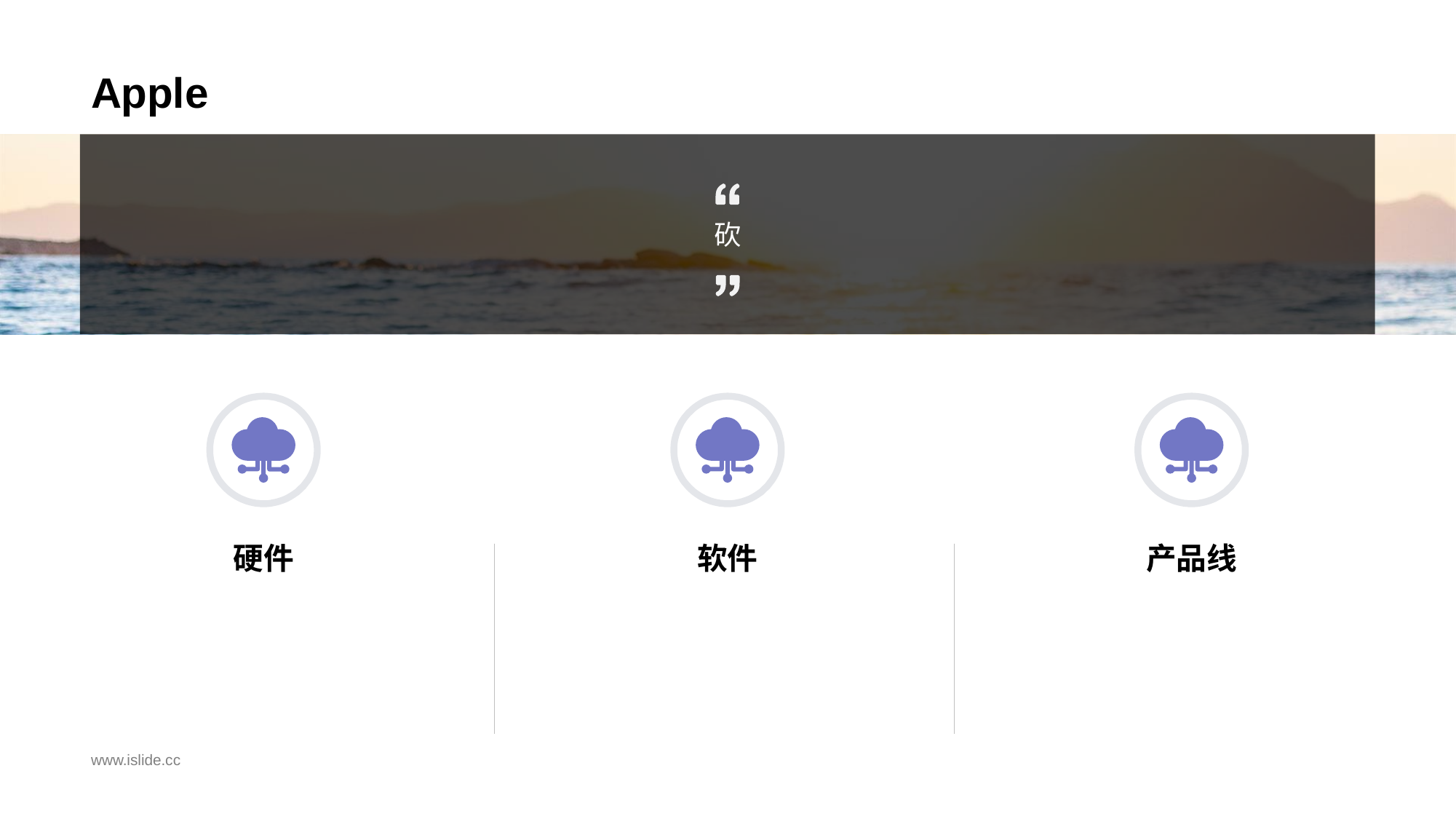

# Apple

砍

硬件

软件

产品线
www.islide.cc
12